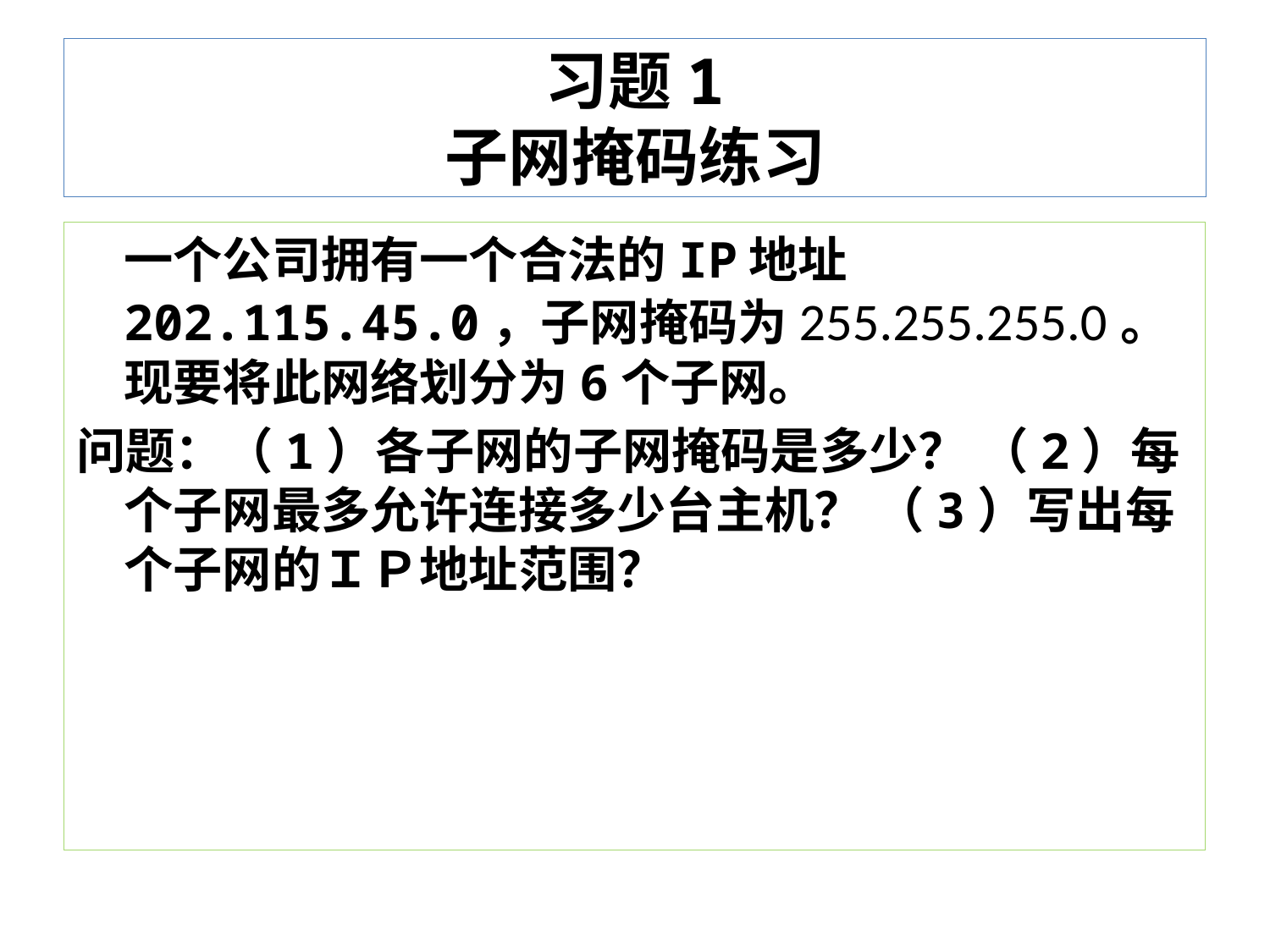

# 习题1 子网掩码练习
	一个公司拥有一个合法的IP地址202.115.45.0，子网掩码为255.255.255.0。现要将此网络划分为6个子网。
问题：（1）各子网的子网掩码是多少？ （2）每个子网最多允许连接多少台主机？ （3）写出每个子网的ＩＰ地址范围？